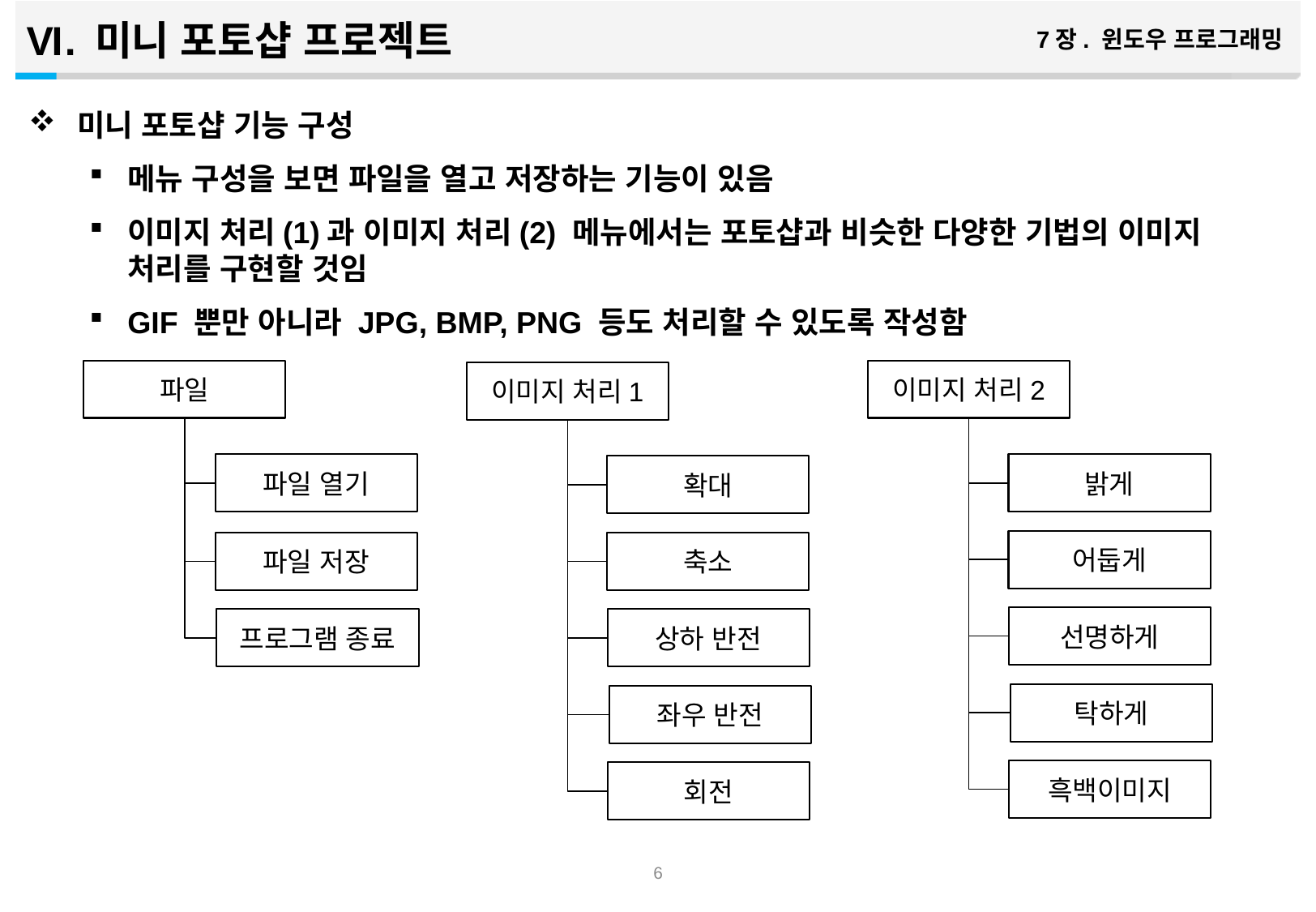

미니 포토샵 프로젝트
7장. 윈도우 프로그래밍
미니 포토샵 기능 구성
메뉴 구성을 보면 파일을 열고 저장하는 기능이 있음
이미지 처리(1)과 이미지 처리(2) 메뉴에서는 포토샵과 비슷한 다양한 기법의 이미지 처리를 구현할 것임
GIF 뿐만 아니라 JPG, BMP, PNG 등도 처리할 수 있도록 작성함
이미지 처리2
파일
이미지 처리1
밝게
파일 열기
확대
어둡게
파일 저장
축소
선명하게
프로그램 종료
상하 반전
탁하게
좌우 반전
흑백이미지
회전
6